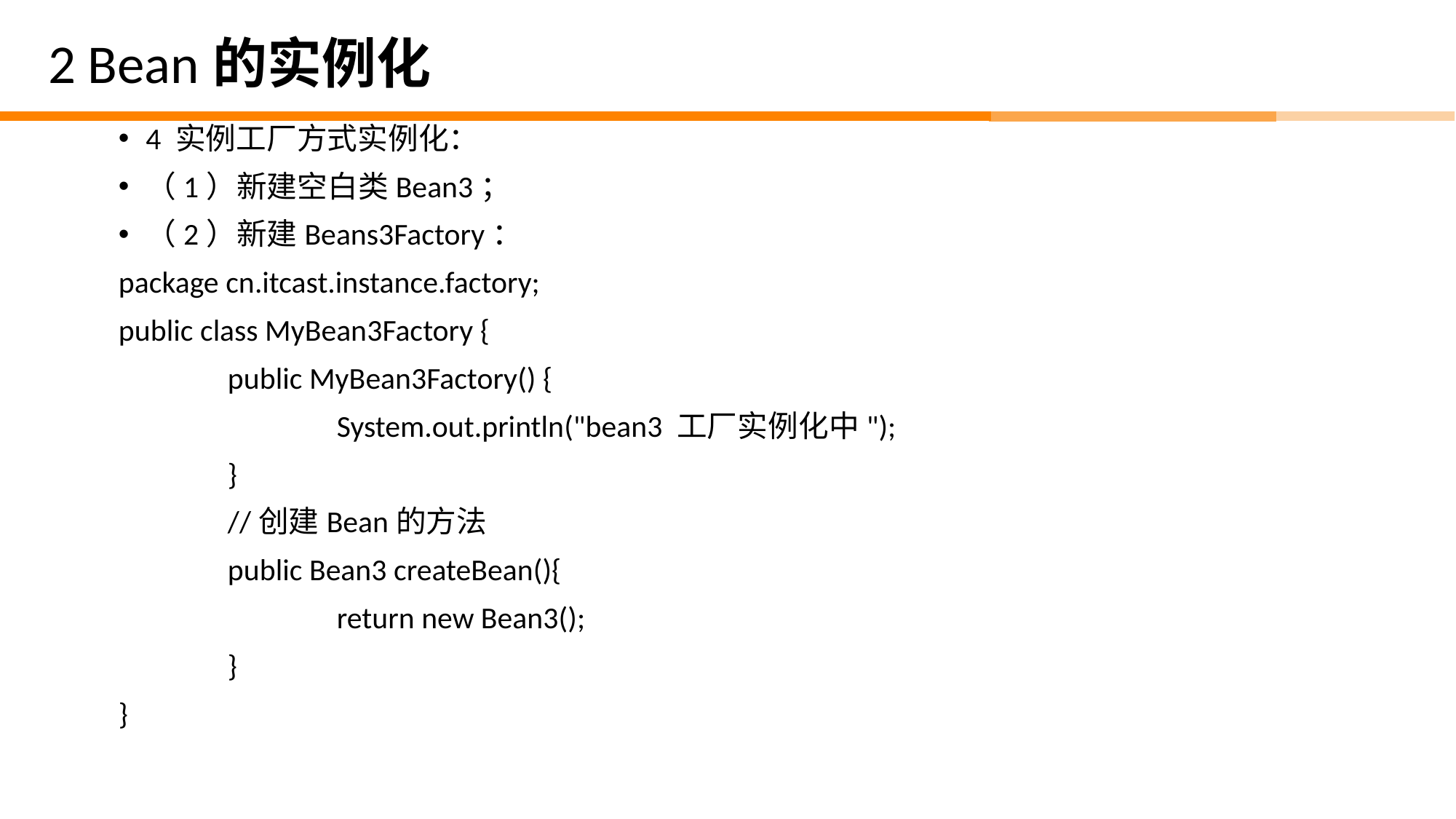

# 2 Bean的实例化
4 实例工厂方式实例化：
（1）新建空白类Bean3；
（2）新建Beans3Factory：
package cn.itcast.instance.factory;
public class MyBean3Factory {
	public MyBean3Factory() {
		System.out.println("bean3 工厂实例化中");
	}
	//创建Bean的方法
	public Bean3 createBean(){
		return new Bean3();
	}
}